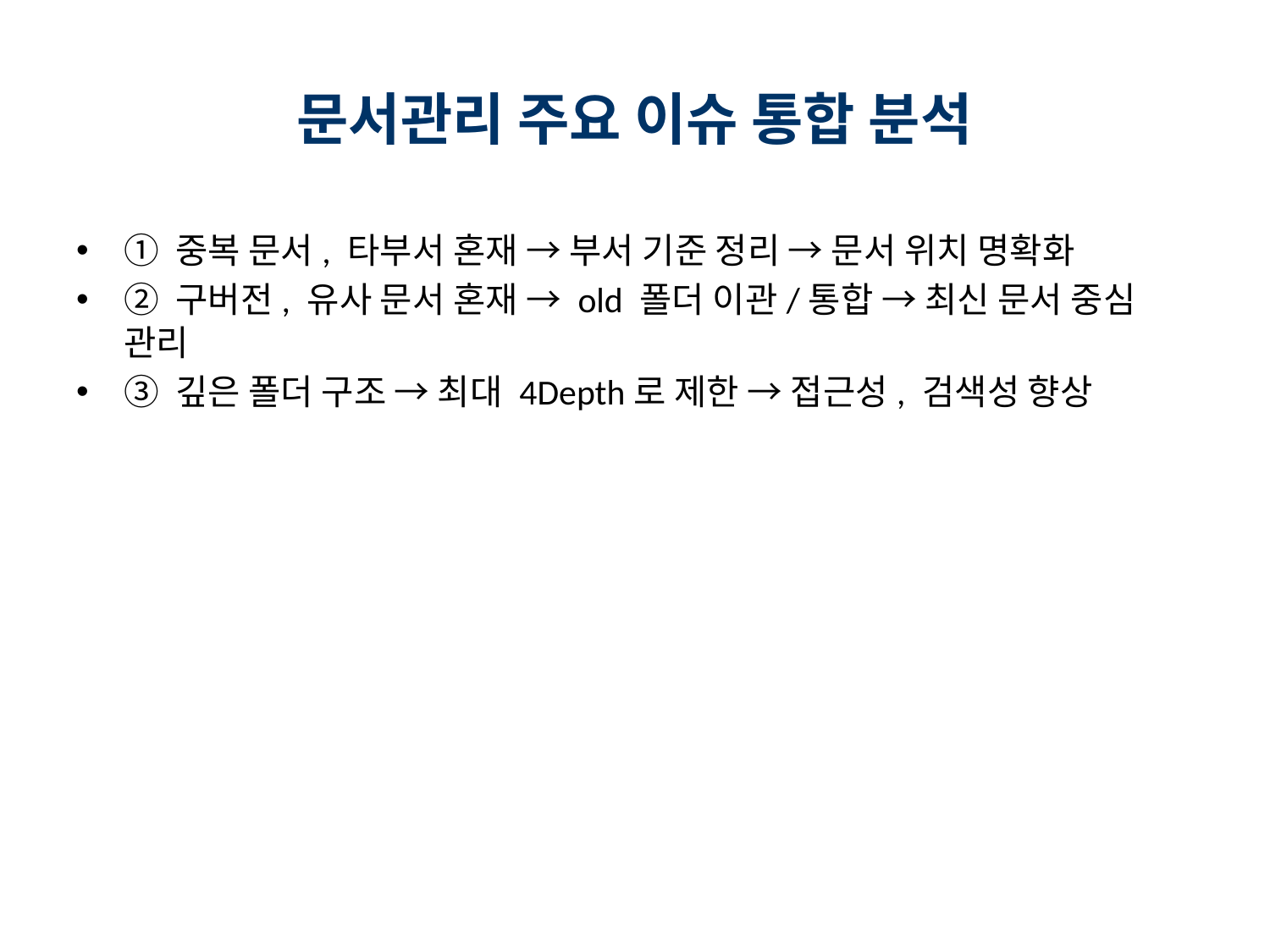

# 문서관리 주요 이슈 통합 분석
① 중복 문서, 타부서 혼재 → 부서 기준 정리 → 문서 위치 명확화
② 구버전, 유사 문서 혼재 → old 폴더 이관/통합 → 최신 문서 중심 관리
③ 깊은 폴더 구조 → 최대 4Depth로 제한 → 접근성, 검색성 향상